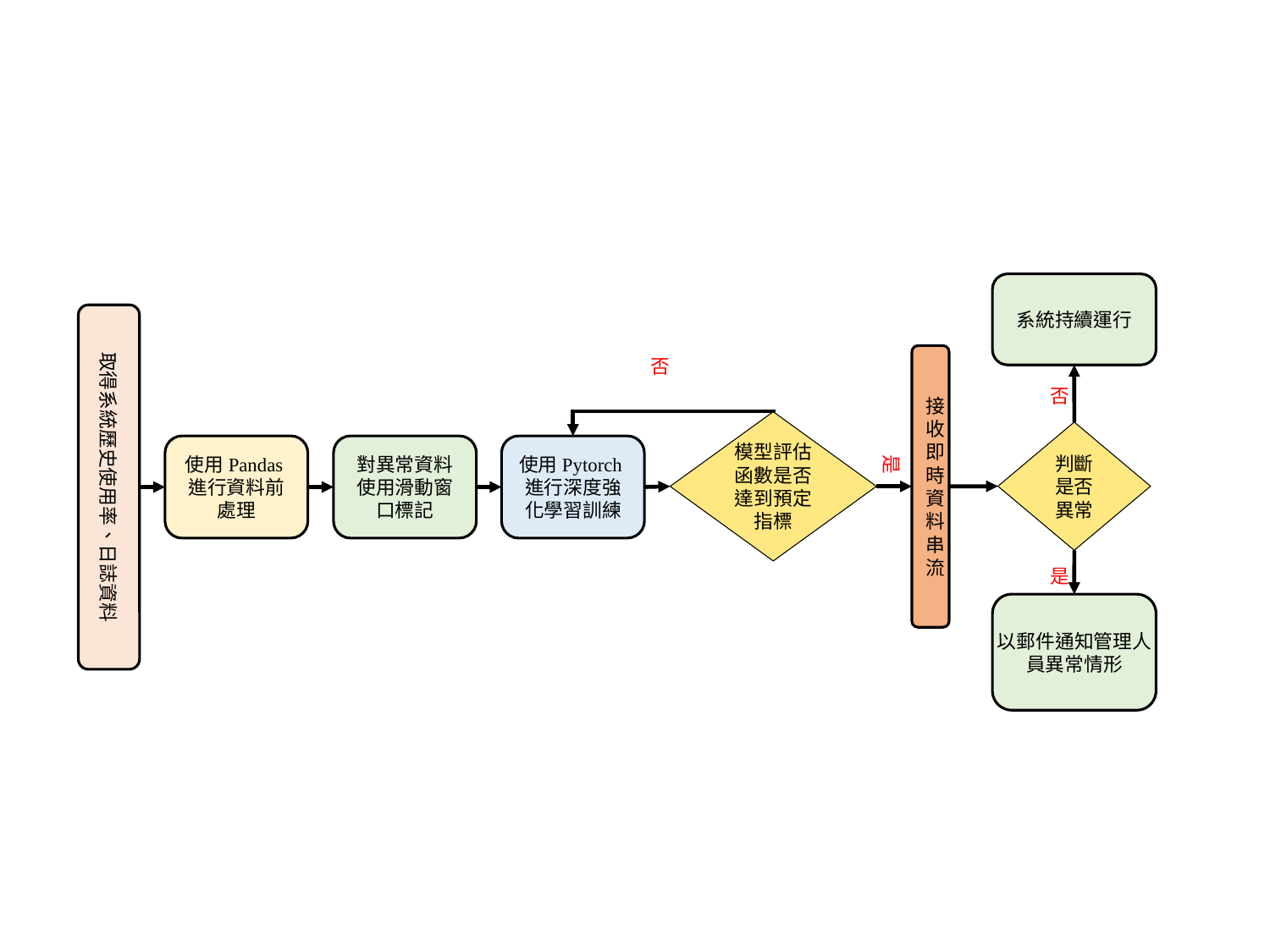

系統持續運行
取得系統歷史使用率、日誌資料
接收即時資料串流
否
否
模型評估函數是否達到預定指標
判斷是否異常
使用Pandas進行資料前處理
使用Pytorch進行深度強化學習訓練
對異常資料使用滑動窗口標記
是
是

以郵件通知管理人員異常情形